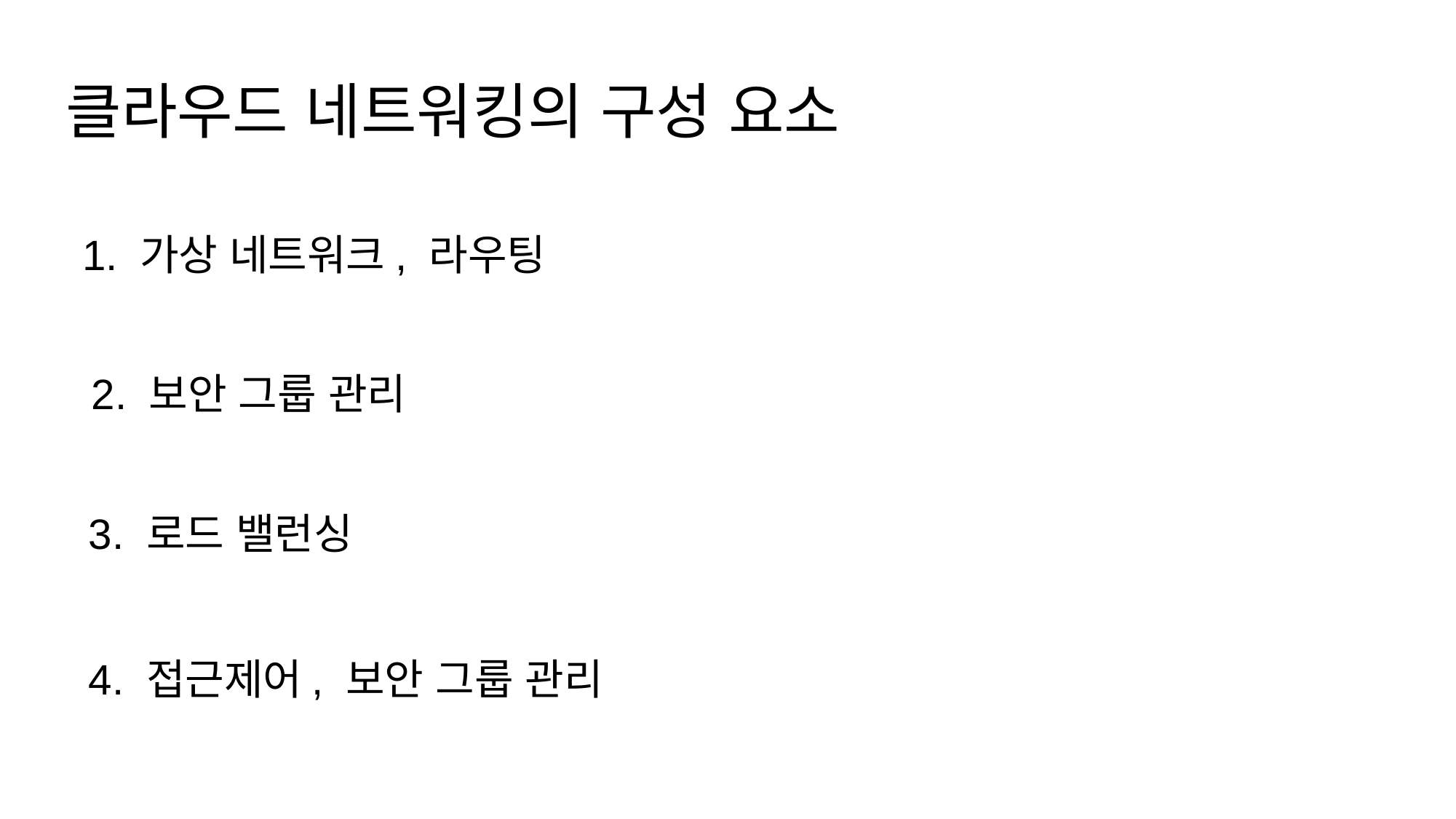

클라우드 네트워킹의 구성 요소
1. 가상 네트워크, 라우팅
2. 보안 그룹 관리
3. 로드 밸런싱
4. 접근제어, 보안 그룹 관리